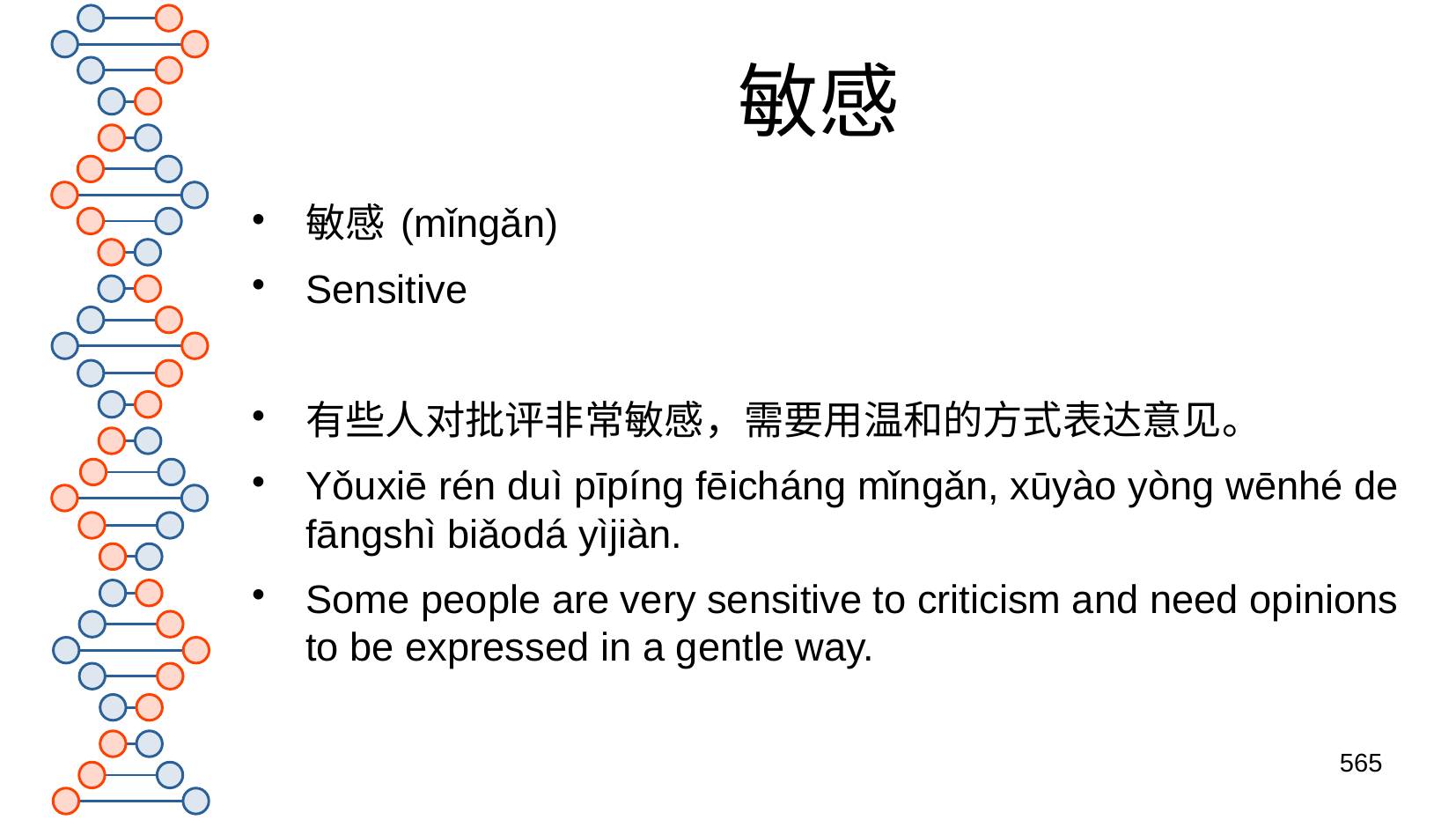

# 敏感
敏感 (mǐngǎn)
Sensitive

有些人对批评非常敏感，需要用温和的方式表达意见。
Yǒuxiē rén duì pīpíng fēicháng mǐngǎn, xūyào yòng wēnhé de fāngshì biǎodá yìjiàn.
Some people are very sensitive to criticism and need opinions to be expressed in a gentle way.
565